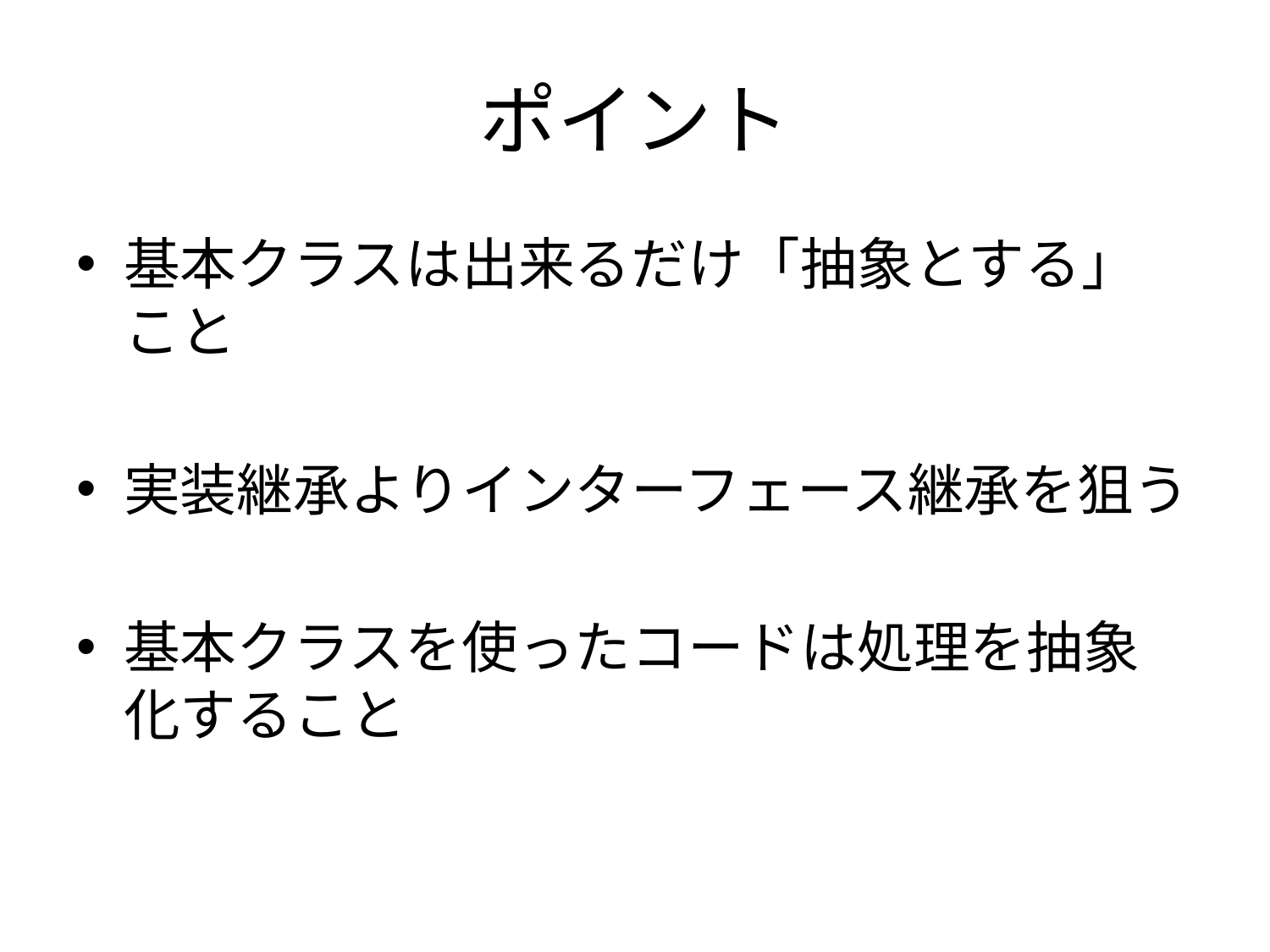

# ポイント
基本クラスは出来るだけ「抽象とする」こと

実装継承よりインターフェース継承を狙う

基本クラスを使ったコードは処理を抽象化すること